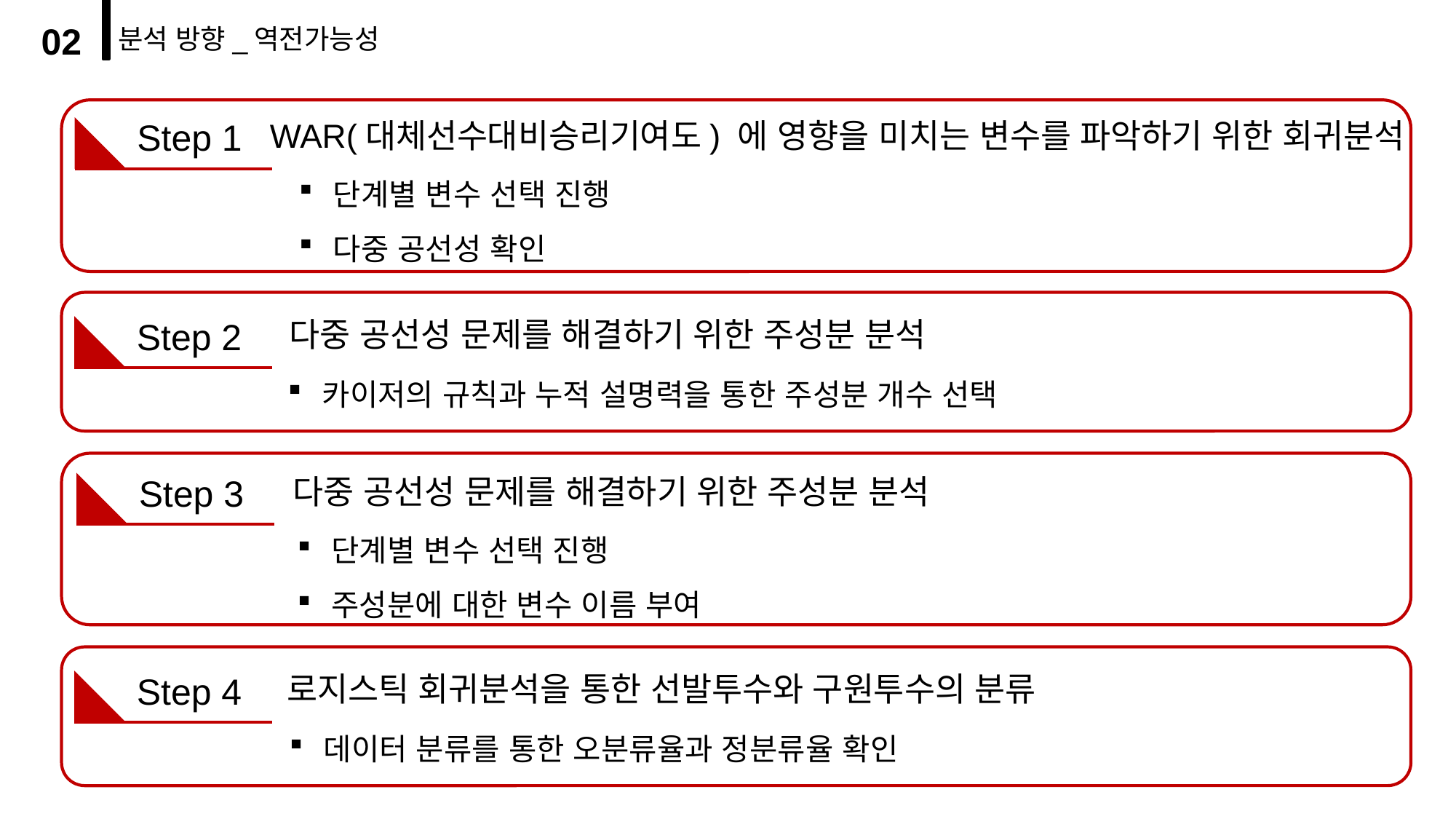

02

분석 방향_역전가능성

Step 1

Step 2

Step 3

WAR(대체선수대비승리기여도) 에 영향을 미치는 변수를 파악하기 위한 회귀분석
단계별 변수 선택 진행
다중 공선성 확인

다중 공선성 문제를 해결하기 위한 주성분 분석
카이저의 규칙과 누적 설명력을 통한 주성분 개수 선택

다중 공선성 문제를 해결하기 위한 주성분 분석
단계별 변수 선택 진행
주성분에 대한 변수 이름 부여

로지스틱 회귀분석을 통한 선발투수와 구원투수의 분류
Step 4

데이터 분류를 통한 오분류율과 정분류율 확인